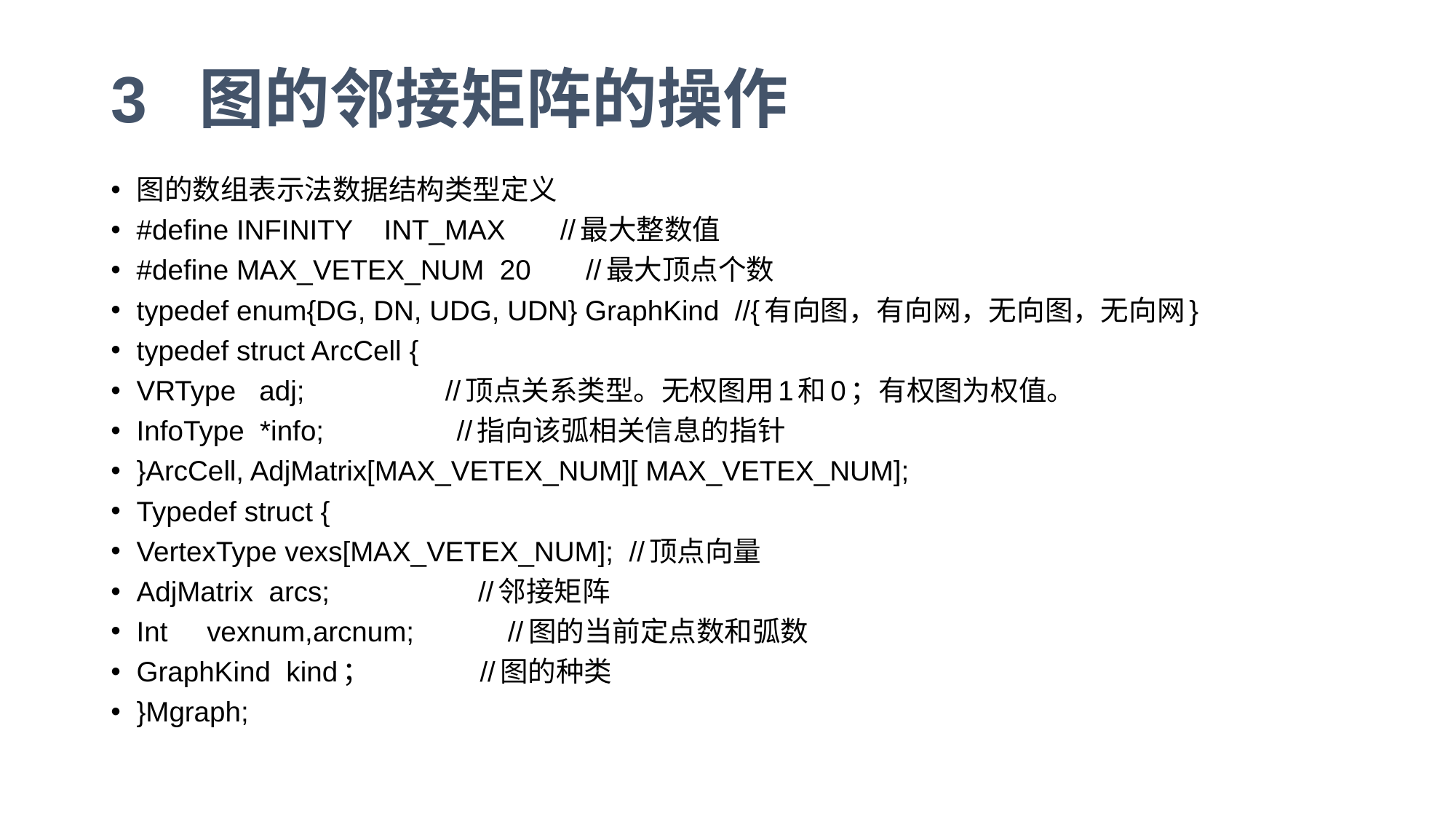

# 3  图的邻接矩阵的操作
图的数组表示法数据结构类型定义
#define INFINITY    INT_MAX       //最大整数值
#define MAX_VETEX_NUM  20       //最大顶点个数
typedef enum{DG, DN, UDG, UDN} GraphKind  //{有向图，有向网，无向图，无向网}
typedef struct ArcCell {
VRType   adj;                  //顶点关系类型。无权图用1和0；有权图为权值。
InfoType  *info;                 //指向该弧相关信息的指针
}ArcCell, AdjMatrix[MAX_VETEX_NUM][ MAX_VETEX_NUM];
Typedef struct {
VertexType vexs[MAX_VETEX_NUM];  //顶点向量
AdjMatrix  arcs;                   //邻接矩阵
Int     vexnum,arcnum;            //图的当前定点数和弧数
GraphKind  kind；                 //图的种类
}Mgraph;